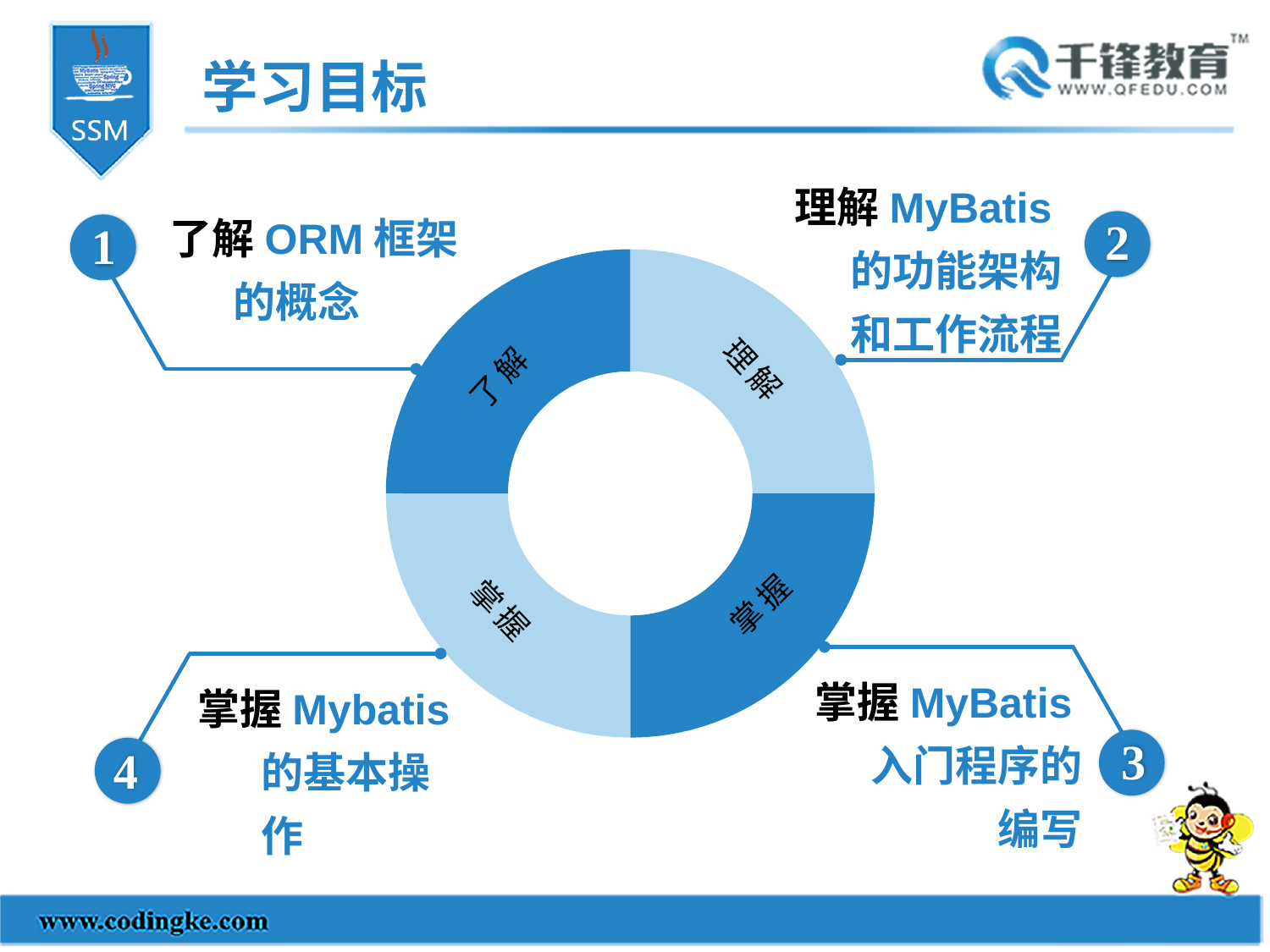

学习目标
理解MyBatis的功能架构和工作流程
2

了解ORM框架的概念
1

### Chart

| Category | 销售额 |
|---|---|
| 掌握知识 | 2.5 |
| 理解知识 | 2.5 |
| 熟悉知识 | 2.5 |
| 了解知识 | 2.5 |
了解
理解
掌握
掌握
掌握MyBatis入门程序的编写
3

掌握Mybatis的基本操作
4